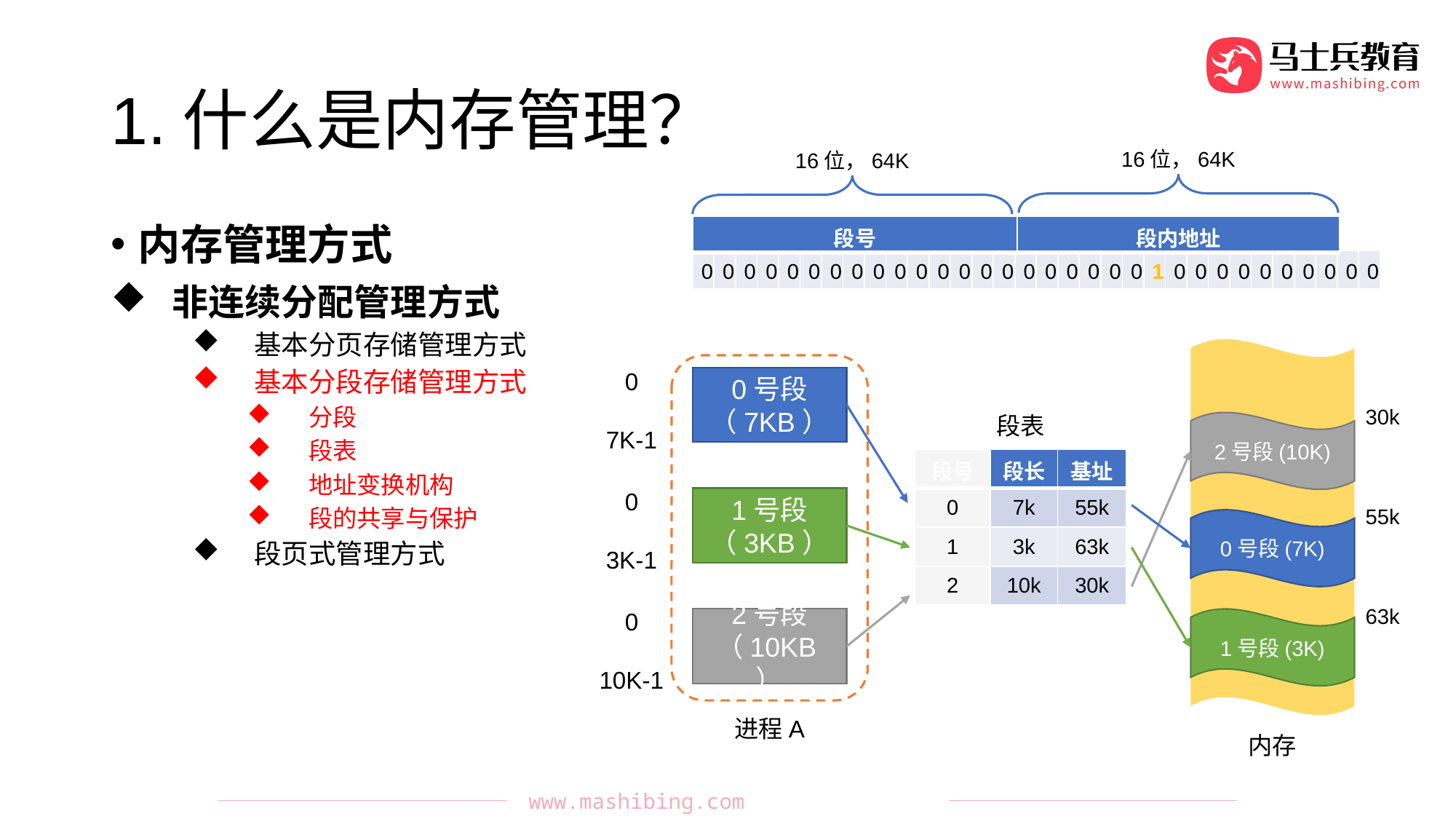

# 1.什么是内存管理？

16位，64K

16位，64K
| 段号 | 段内地址 |
| --- | --- |
内存管理方式
非连续分配管理方式
基本分页存储管理方式
基本分段存储管理方式
分段
段表
地址变换机构
段的共享与保护
段页式管理方式
| 0 | 0 | 0 | 0 | 0 | 0 | 0 | 0 | 0 | 0 | 0 | 0 | 0 | 0 | 0 | 0 | 0 | 0 | 0 | 0 | 0 | 1 | 0 | 0 | 0 | 0 | 0 | 0 | 0 | 0 | 0 | 0 |
| --- | --- | --- | --- | --- | --- | --- | --- | --- | --- | --- | --- | --- | --- | --- | --- | --- | --- | --- | --- | --- | --- | --- | --- | --- | --- | --- | --- | --- | --- | --- | --- |

2号段(10K)
0号段(7K)
1号段(3K)
内存

进程A
0号段
（7KB）
1号段
（3KB）
2号段
（10KB）
0

7K-1
0

3K-1
0

10K-1
30k
55k
63k
段表
| 段号 | 段长 | 基址 |
| --- | --- | --- |
| 0 | 7k | 55k |
| 1 | 3k | 63k |
| 2 | 10k | 30k |